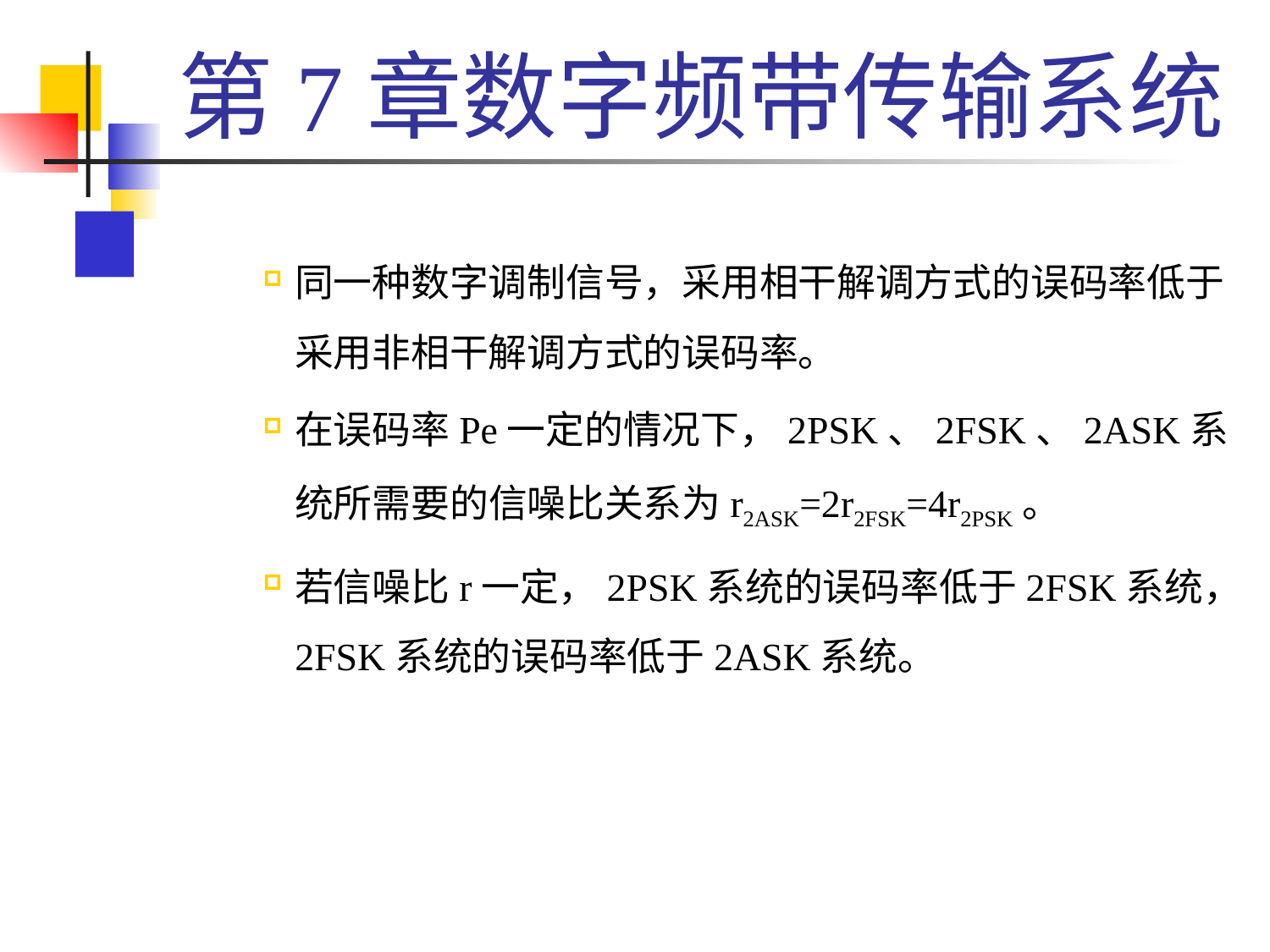

# 第7章数字频带传输系统

同一种数字调制信号，采用相干解调方式的误码率低于采用非相干解调方式的误码率。
在误码率Pe一定的情况下，2PSK、2FSK、2ASK系统所需要的信噪比关系为r2ASK=2r2FSK=4r2PSK。
若信噪比r一定，2PSK系统的误码率低于2FSK系统，2FSK系统的误码率低于2ASK系统。
67